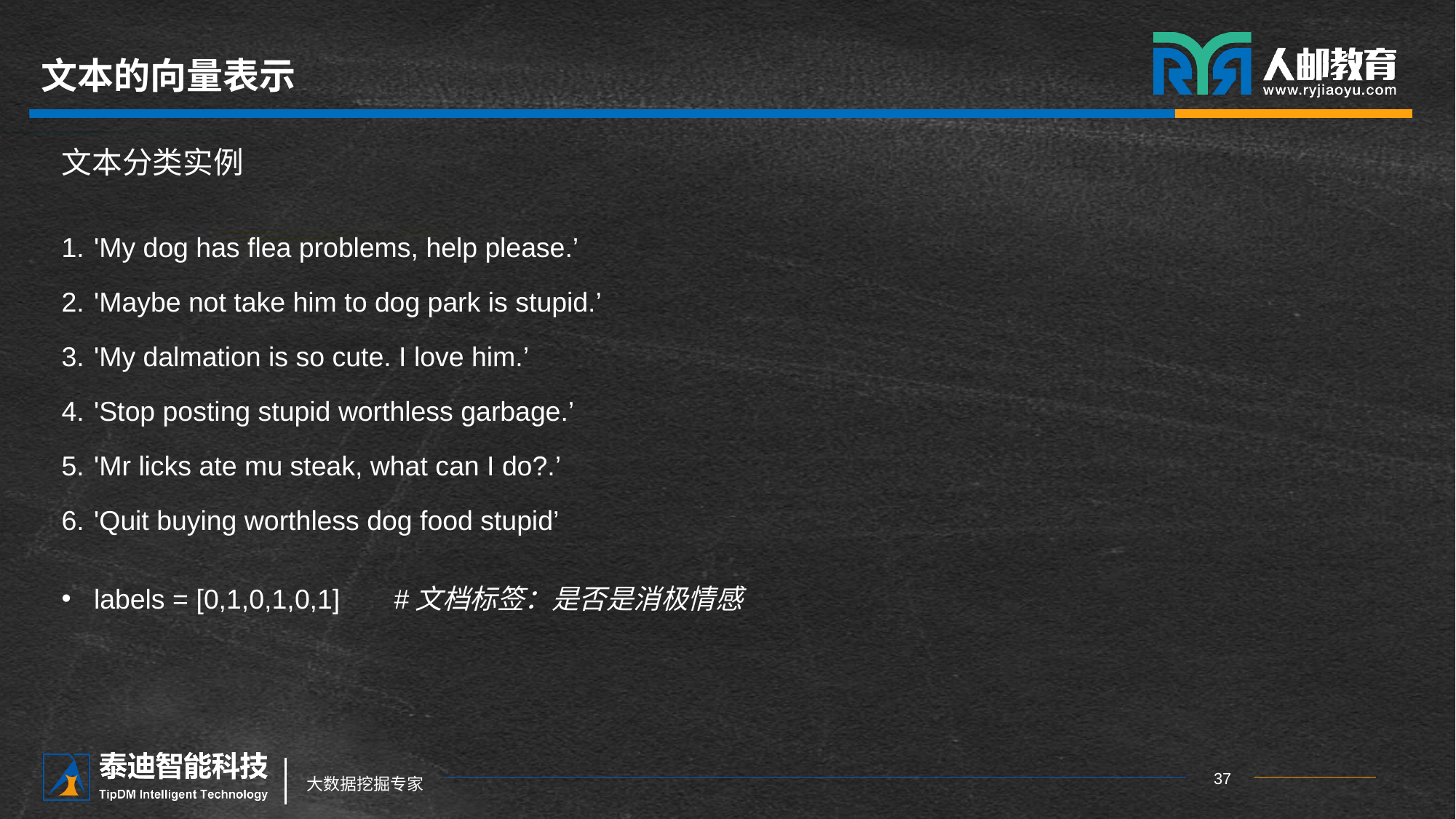

# 文本的向量表示
文本分类实例
'My dog has flea problems, help please.’
'Maybe not take him to dog park is stupid.’
'My dalmation is so cute. I love him.’
'Stop posting stupid worthless garbage.’
'Mr licks ate mu steak, what can I do?.’
'Quit buying worthless dog food stupid’

labels = [0,1,0,1,0,1]       #文档标签：是否是消极情感